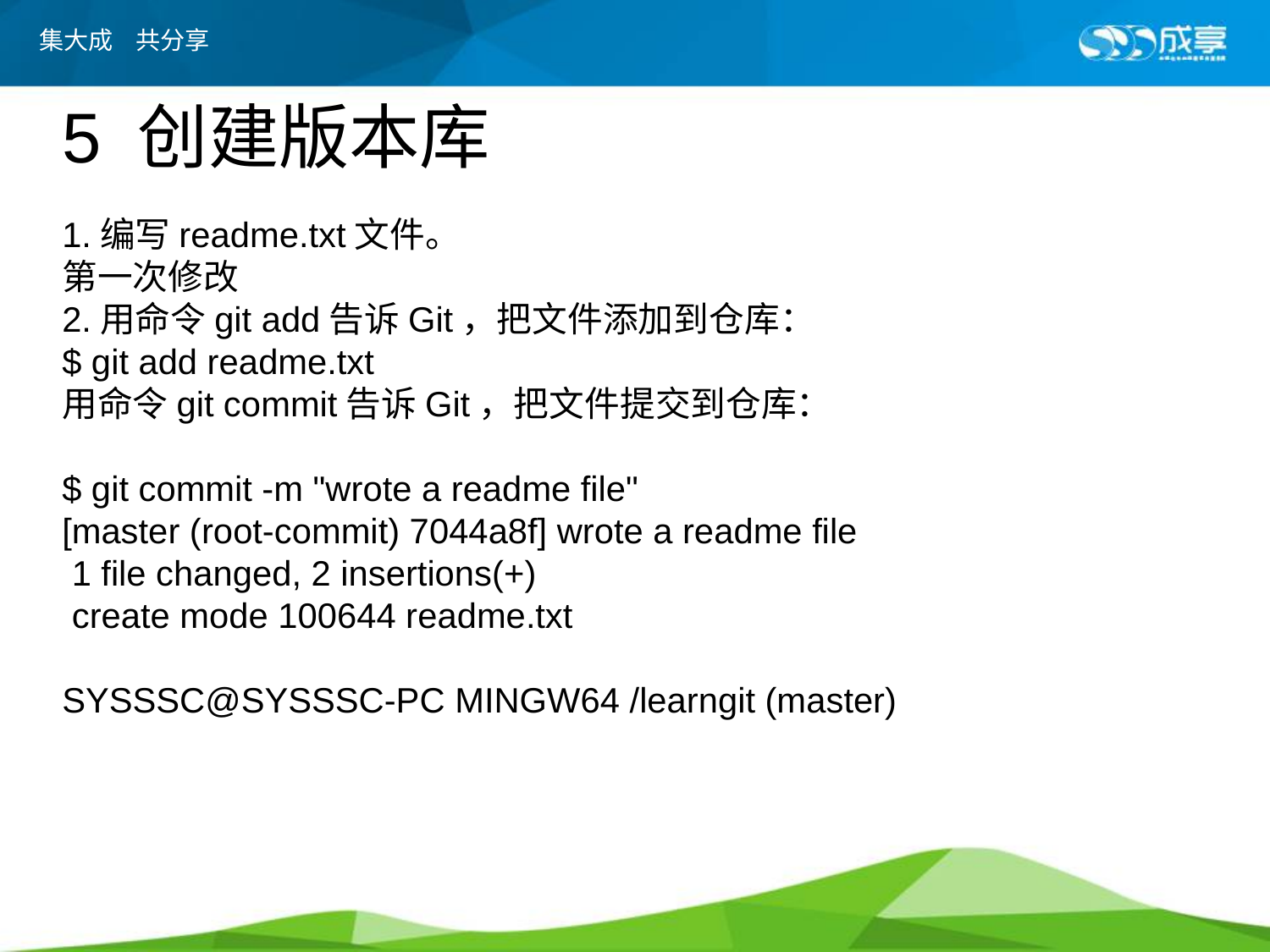

5 创建版本库
1.编写readme.txt文件。
第一次修改
2.用命令git add告诉Git，把文件添加到仓库：
$ git add readme.txt
用命令git commit告诉Git，把文件提交到仓库：

$ git commit -m "wrote a readme file"
[master (root-commit) 7044a8f] wrote a readme file
 1 file changed, 2 insertions(+)
 create mode 100644 readme.txt

SYSSSC@SYSSSC-PC MINGW64 /learngit (master)